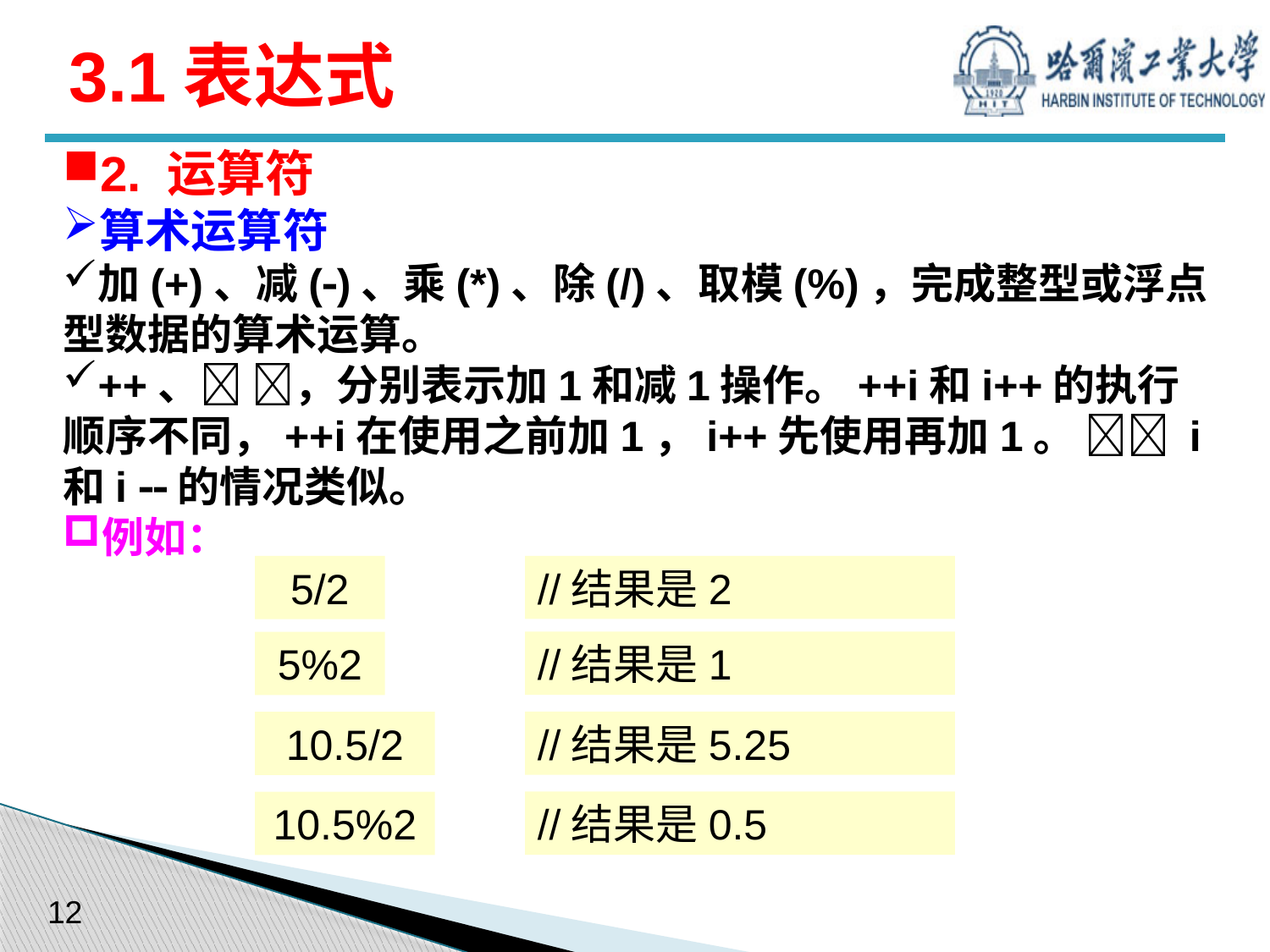

# 3.1表达式
2. 运算符
算术运算符
加(+)、减(−)、乘(*)、除(/)、取模(%)，完成整型或浮点型数据的算术运算。
++、− −，分别表示加1和减1操作。++i和i++的执行顺序不同，++i在使用之前加1，i++先使用再加1。 −− i和i −−的情况类似。
例如：
//结果是2
5/2
//结果是1
5%2
//结果是5.25
10.5/2
//结果是0.5
10.5%2